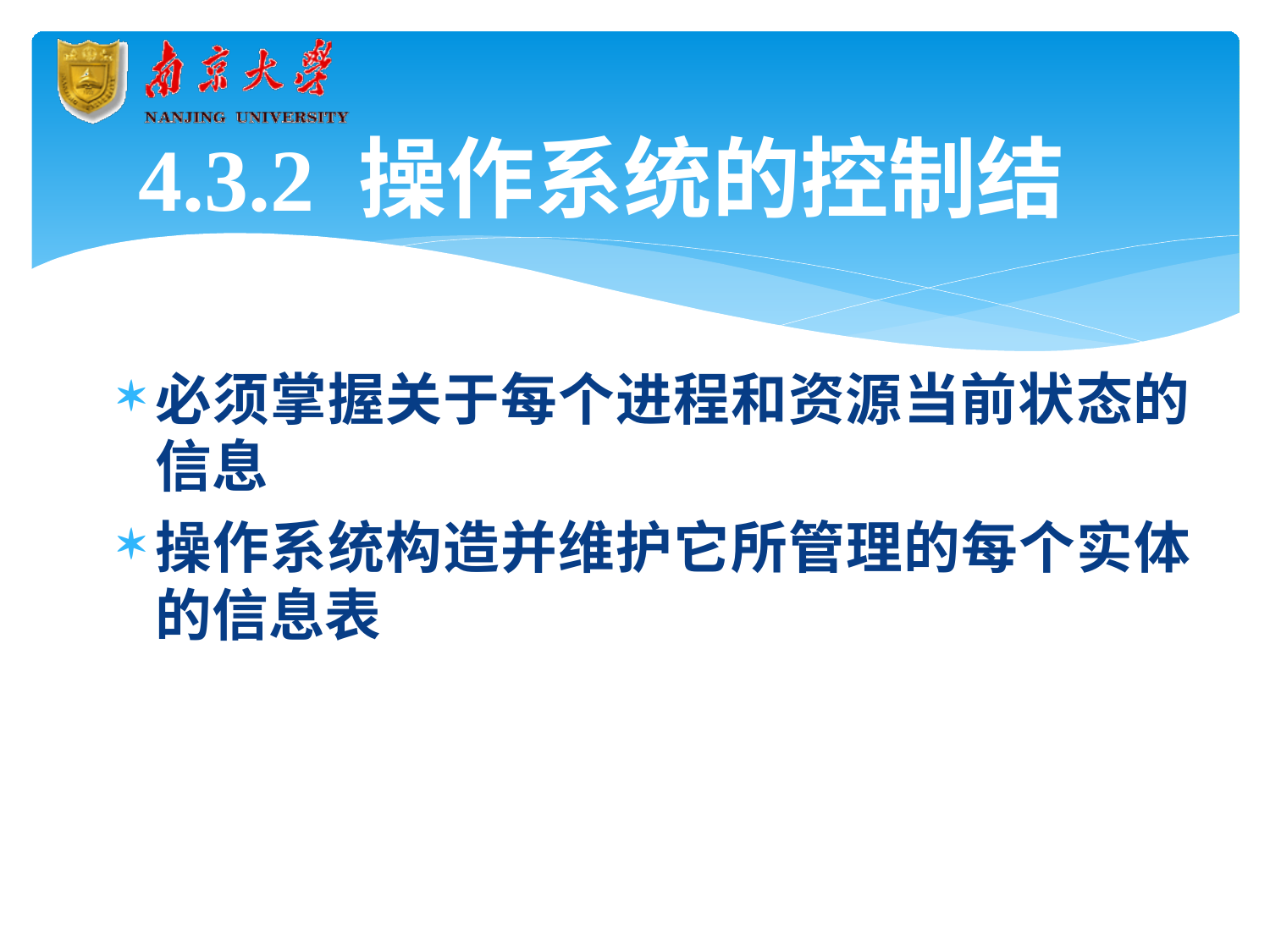

# 4.3.2 操作系统的控制结构
必须掌握关于每个进程和资源当前状态的 信息
操作系统构造并维护它所管理的每个实体 的信息表